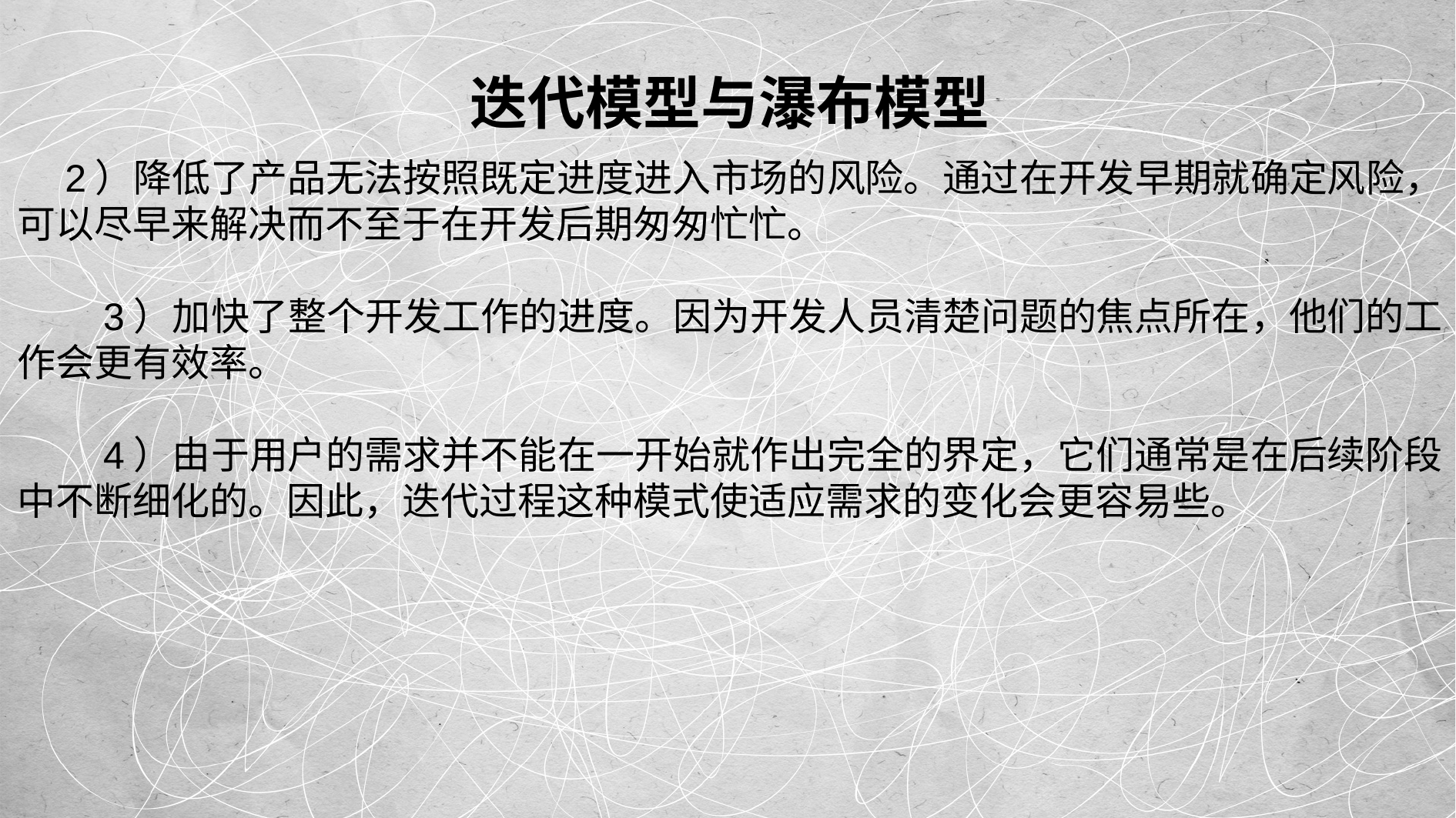

迭代模型与瀑布模型
　2）降低了产品无法按照既定进度进入市场的风险。通过在开发早期就确定风险，可以尽早来解决而不至于在开发后期匆匆忙忙。

　　3）加快了整个开发工作的进度。因为开发人员清楚问题的焦点所在，他们的工作会更有效率。

　　4）由于用户的需求并不能在一开始就作出完全的界定，它们通常是在后续阶段中不断细化的。因此，迭代过程这种模式使适应需求的变化会更容易些。